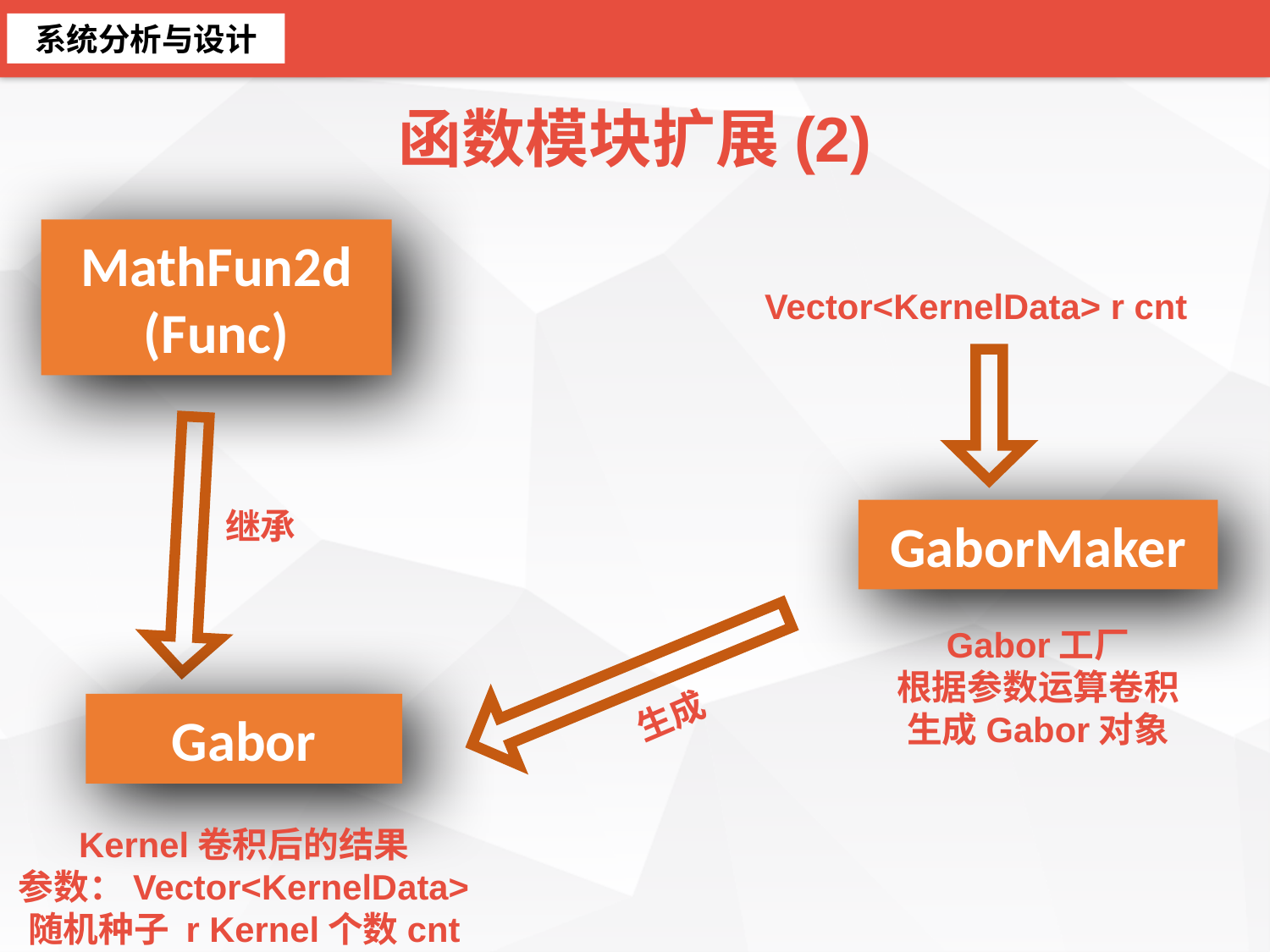

系统分析与设计
函数模块扩展(2)
MathFun2d
(Func)
Vector<KernelData> r cnt

继承
GaborMaker

Gabor工厂
根据参数运算卷积
生成Gabor对象

生成
Gabor
Kernel卷积后的结果
参数：Vector<KernelData>
随机种子 r Kernel个数cnt